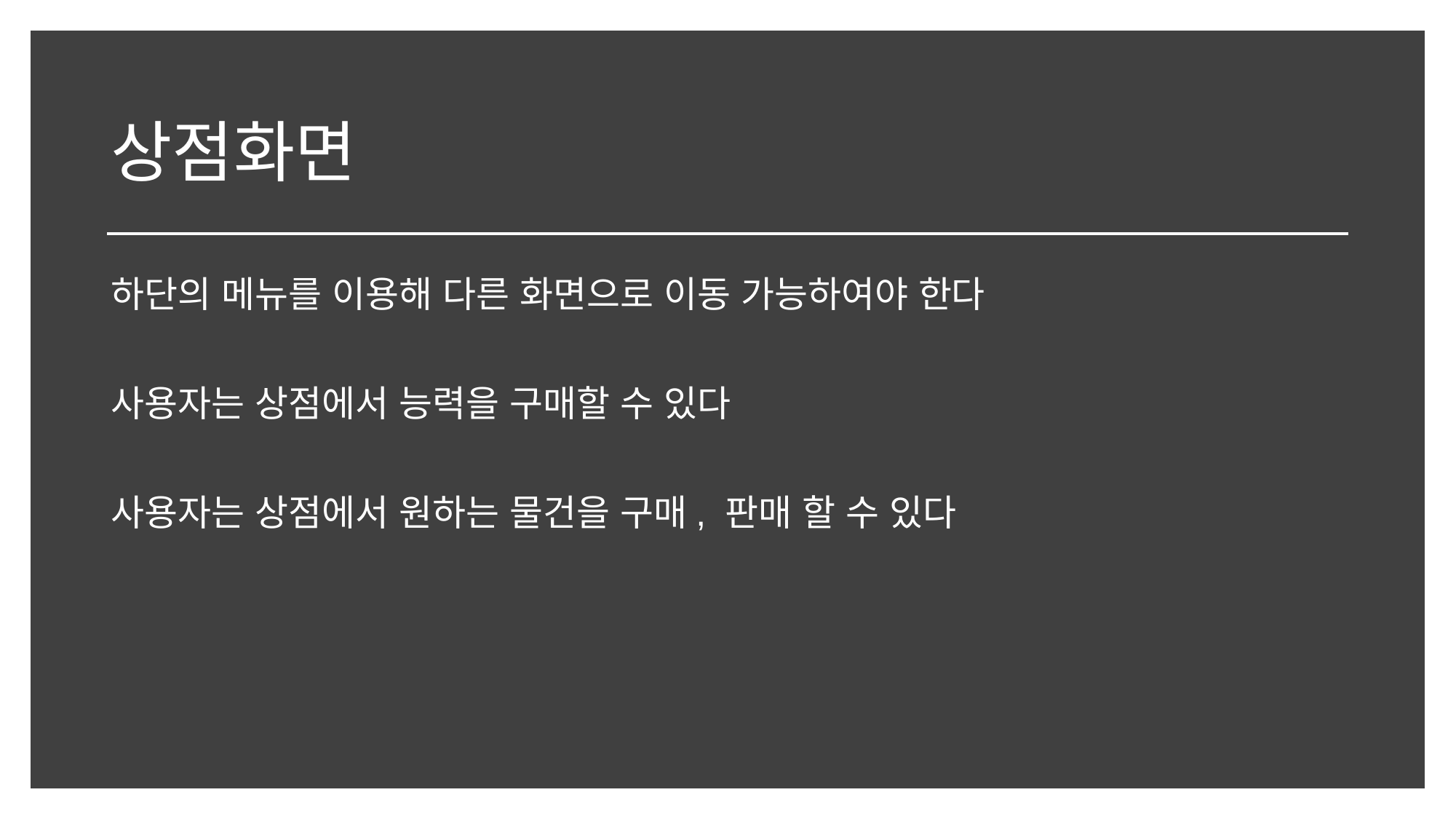

# 상점화면
하단의 메뉴를 이용해 다른 화면으로 이동 가능하여야 한다

사용자는 상점에서 능력을 구매할 수 있다

사용자는 상점에서 원하는 물건을 구매, 판매 할 수 있다